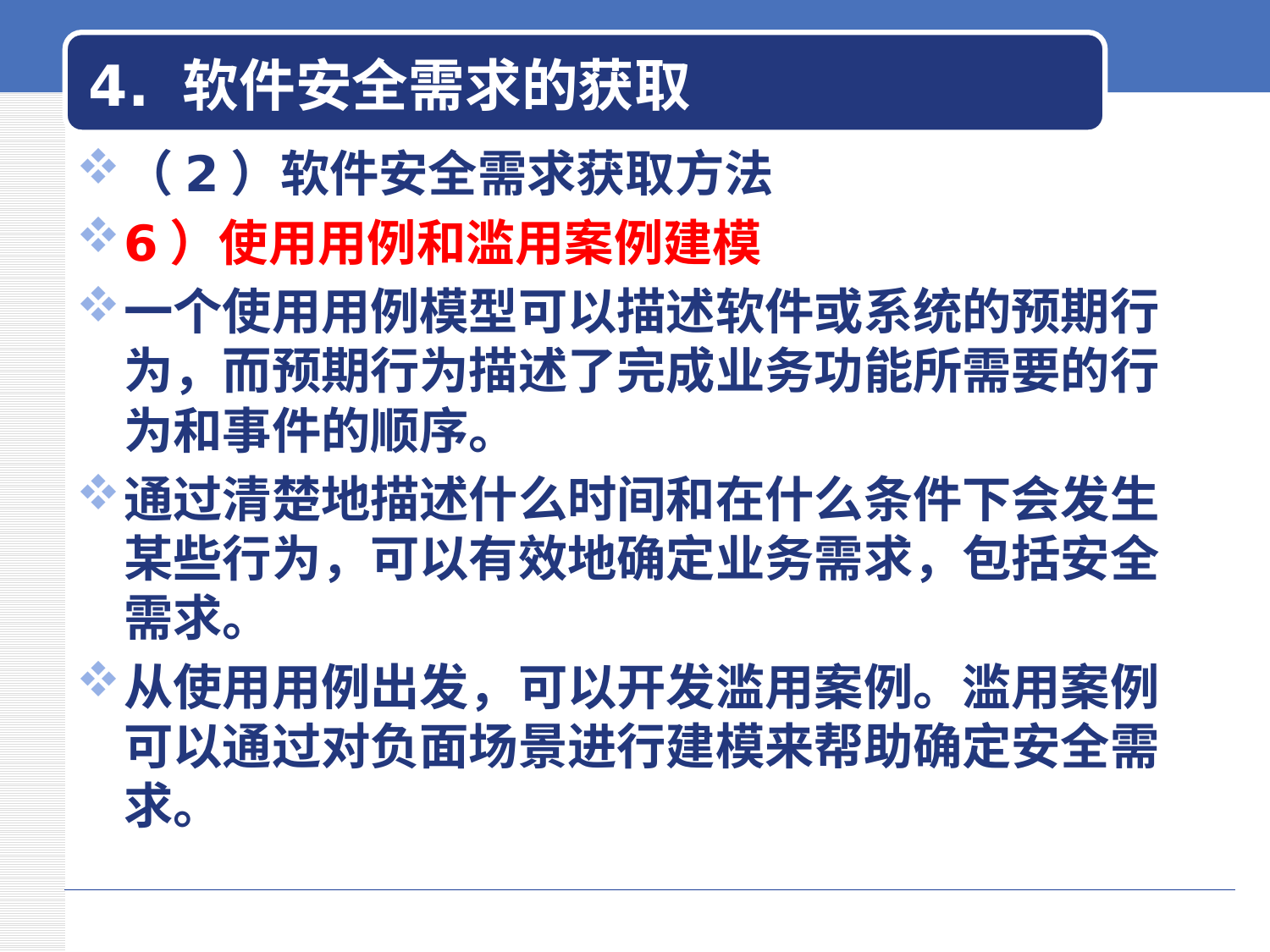

# 4. 软件安全需求的获取
（2）软件安全需求获取方法
6）使用用例和滥用案例建模
一个使用用例模型可以描述软件或系统的预期行为，而预期行为描述了完成业务功能所需要的行为和事件的顺序。
通过清楚地描述什么时间和在什么条件下会发生某些行为，可以有效地确定业务需求，包括安全需求。
从使用用例出发，可以开发滥用案例。滥用案例可以通过对负面场景进行建模来帮助确定安全需求。